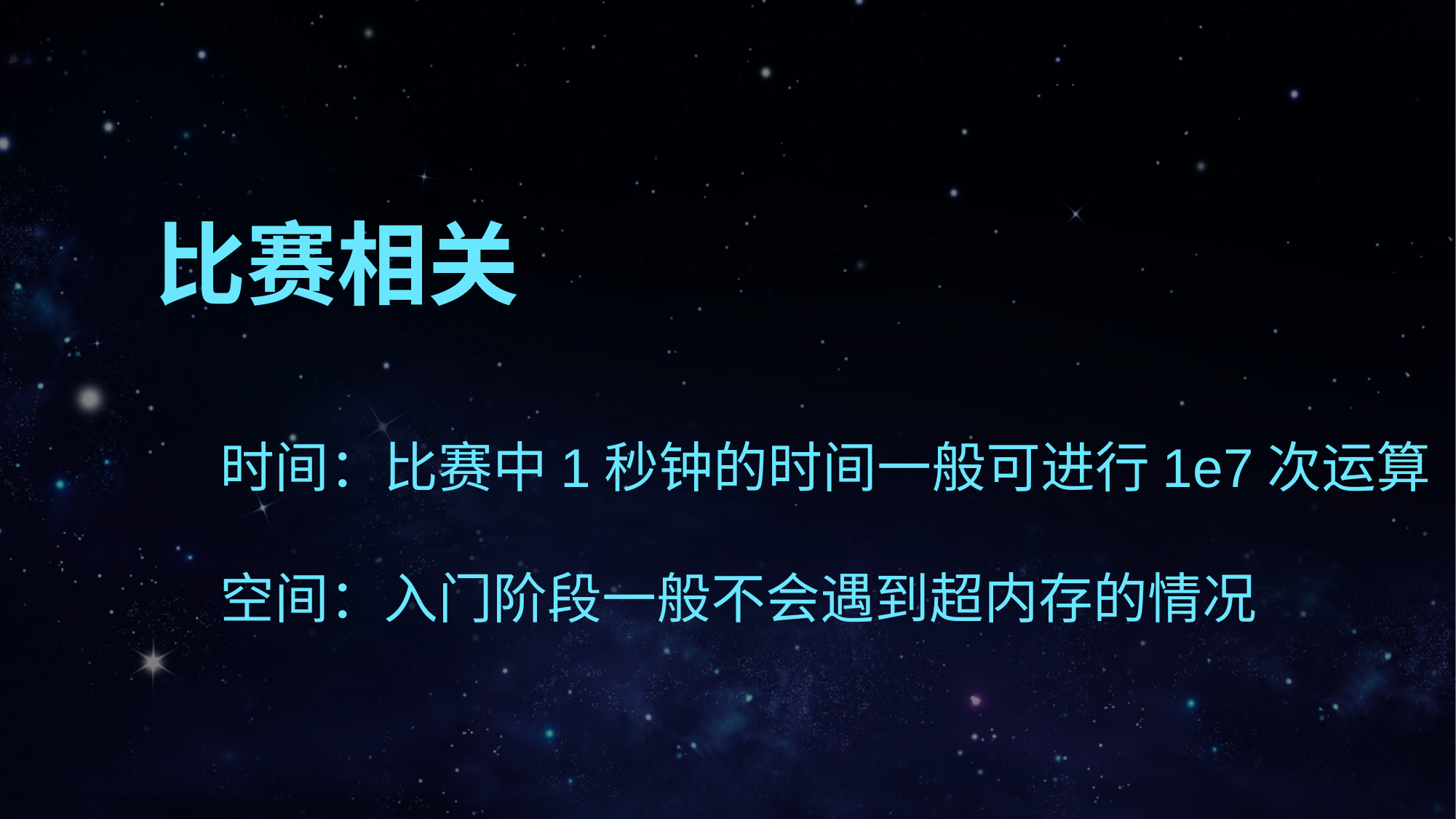

比赛相关
时间：比赛中1秒钟的时间一般可进行1e7次运算
空间：入门阶段一般不会遇到超内存的情况